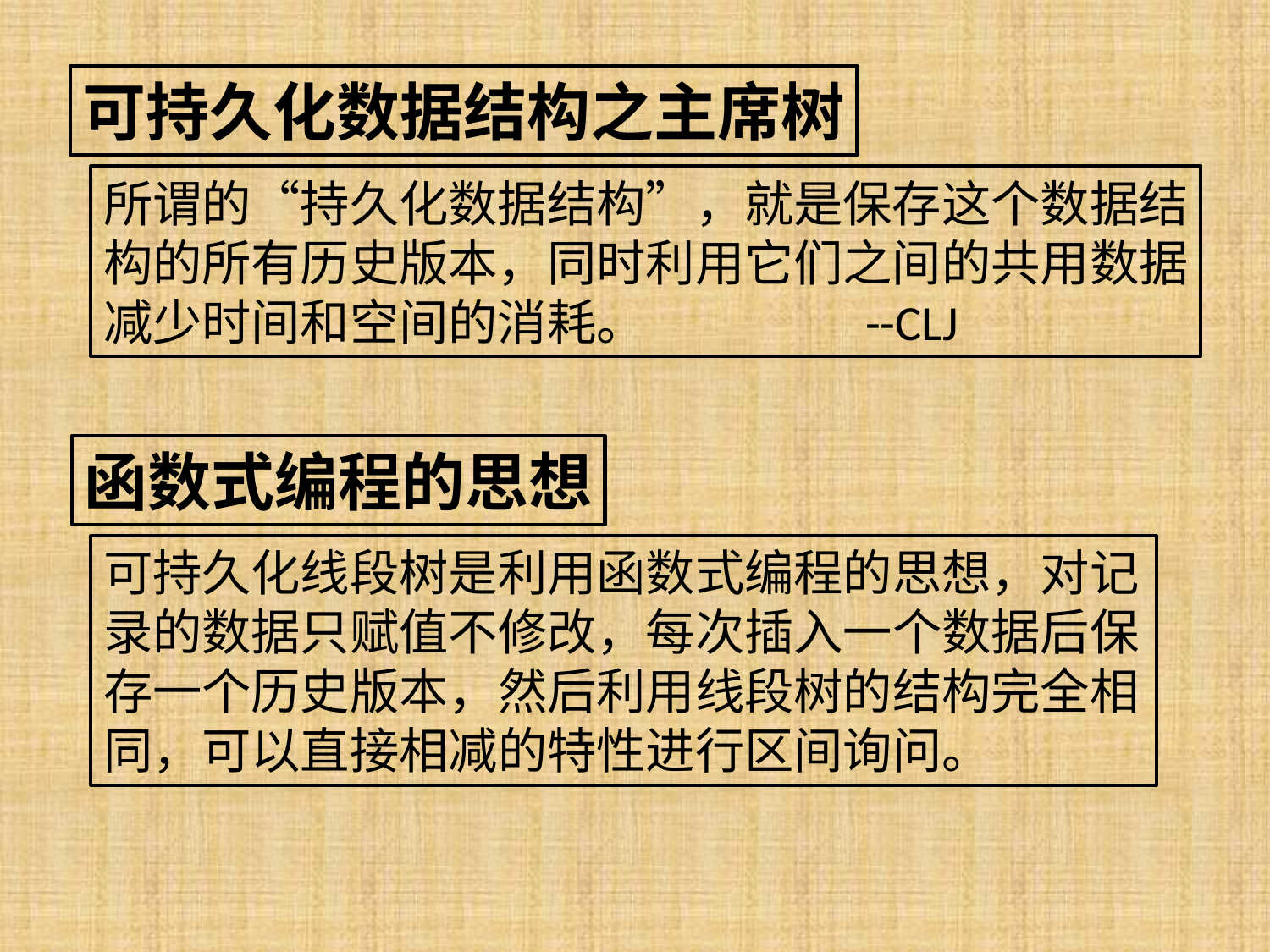

可持久化数据结构之主席树
所谓的“持久化数据结构”，就是保存这个数据结构的所有历史版本，同时利用它们之间的共用数据减少时间和空间的消耗。		--CLJ
函数式编程的思想
可持久化线段树是利用函数式编程的思想，对记录的数据只赋值不修改，每次插入一个数据后保存一个历史版本，然后利用线段树的结构完全相同，可以直接相减的特性进行区间询问。